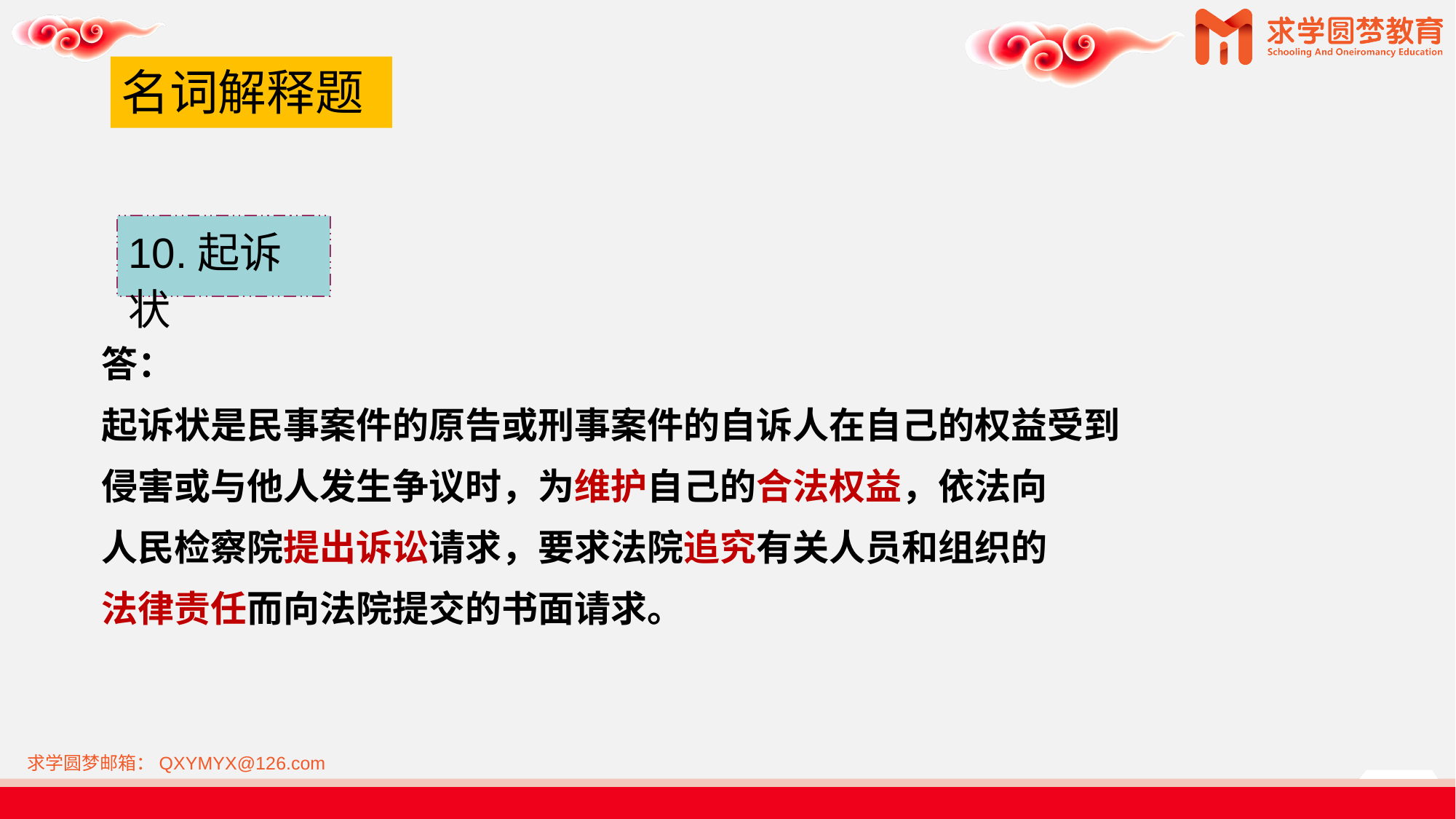

# 名词解释题
10.起诉状
答：
起诉状是民事案件的原告或刑事案件的自诉人在自己的权益受到
侵害或与他人发生争议时，为维护自己的合法权益，依法向
人民检察院提出诉讼请求，要求法院追究有关人员和组织的
法律责任而向法院提交的书面请求。